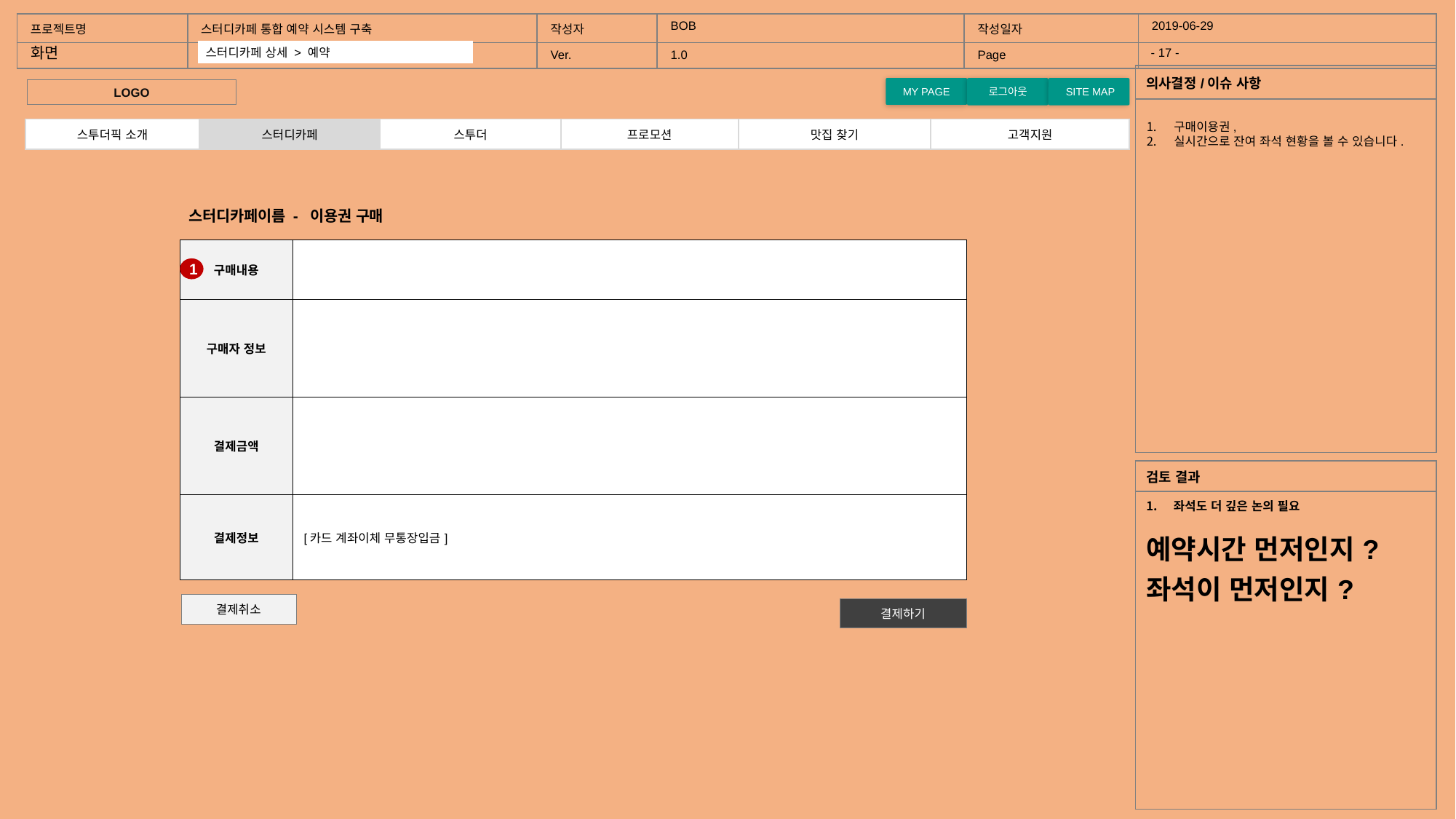

| 프로젝트명 | 스터디카페 통합 예약 시스템 구축 | 작성자 | BOB | 작성일자 | 2019-06-29 |
| --- | --- | --- | --- | --- | --- |
|  |  | Ver. | 1.0 | Page |  |
화면
- 17 -
스터디카페 상세 > 예약

홈화면
카페예약 > 상세페이지 > 예약하기(개인 좌석)
| 의사결정/이슈 사항 |
| --- |
|  |
MY PAGE
로그아웃
 SITE MAP
LOGO

구매이용권,
실시간으로 잔여 좌석 현황을 볼 수 있습니다.

| 스투더픽 소개 | 스터디카페 | 스투더 | 프로모션 | 맛집 찾기 | 고객지원 |
| --- | --- | --- | --- | --- | --- |
스터디카페이름 -  이용권 구매
| 구매내용 |  |
| --- | --- |
| 구매자 정보 |  |
| 결제금액 |  |
| 결제정보 | [카드 계좌이체 무통장입금] |
1
| 검토 결과 |
| --- |
| 좌석도 더 깊은 논의 필요 예약시간 먼저인지? 좌석이 먼저인지? |
결제취소
결제하기